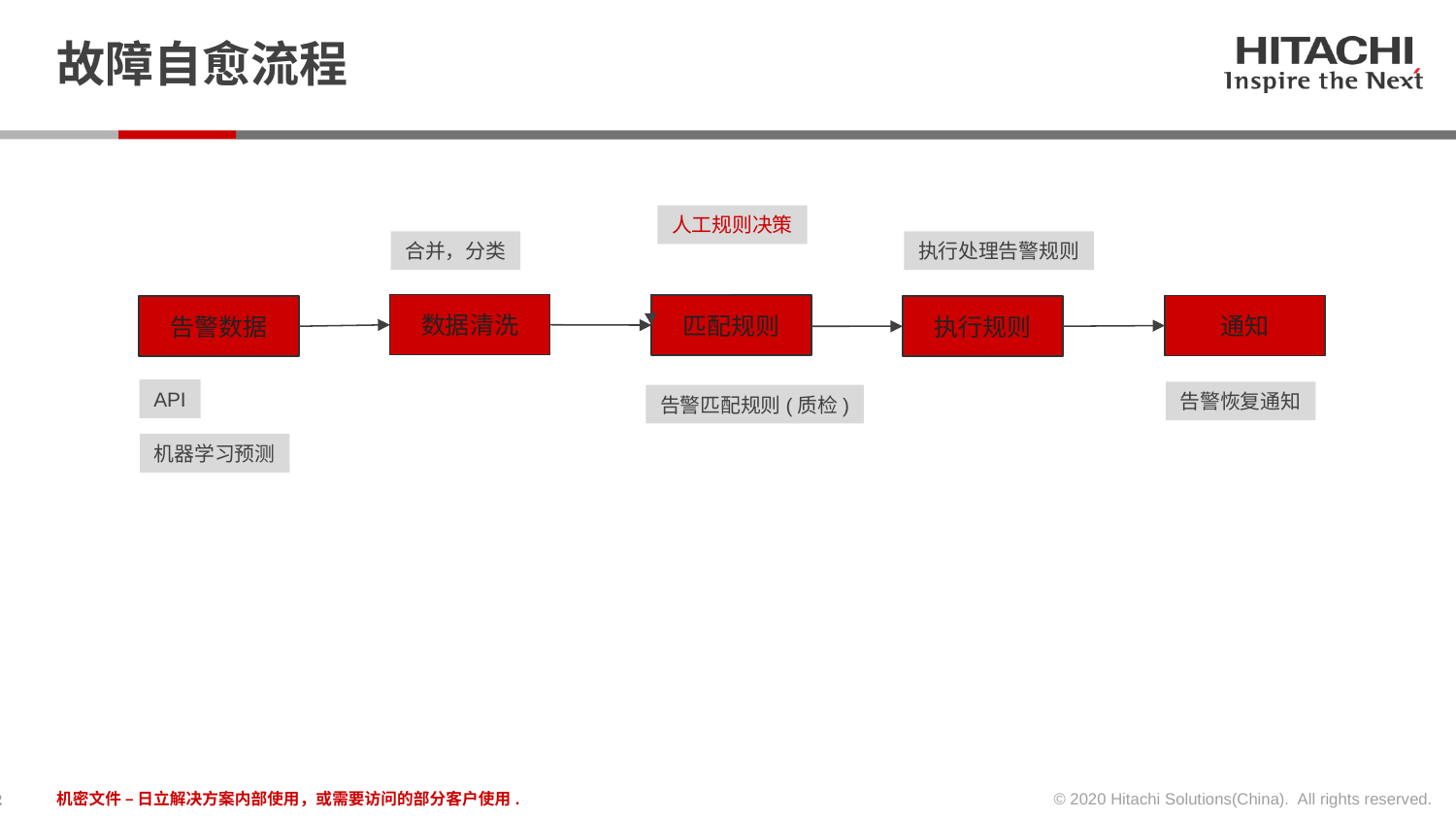

# 故障自愈流程
人工规则决策
合并，分类
执行处理告警规则
数据清洗
匹配规则
通知
告警数据
执行规则
API
告警恢复通知
告警匹配规则(质检)
机器学习预测